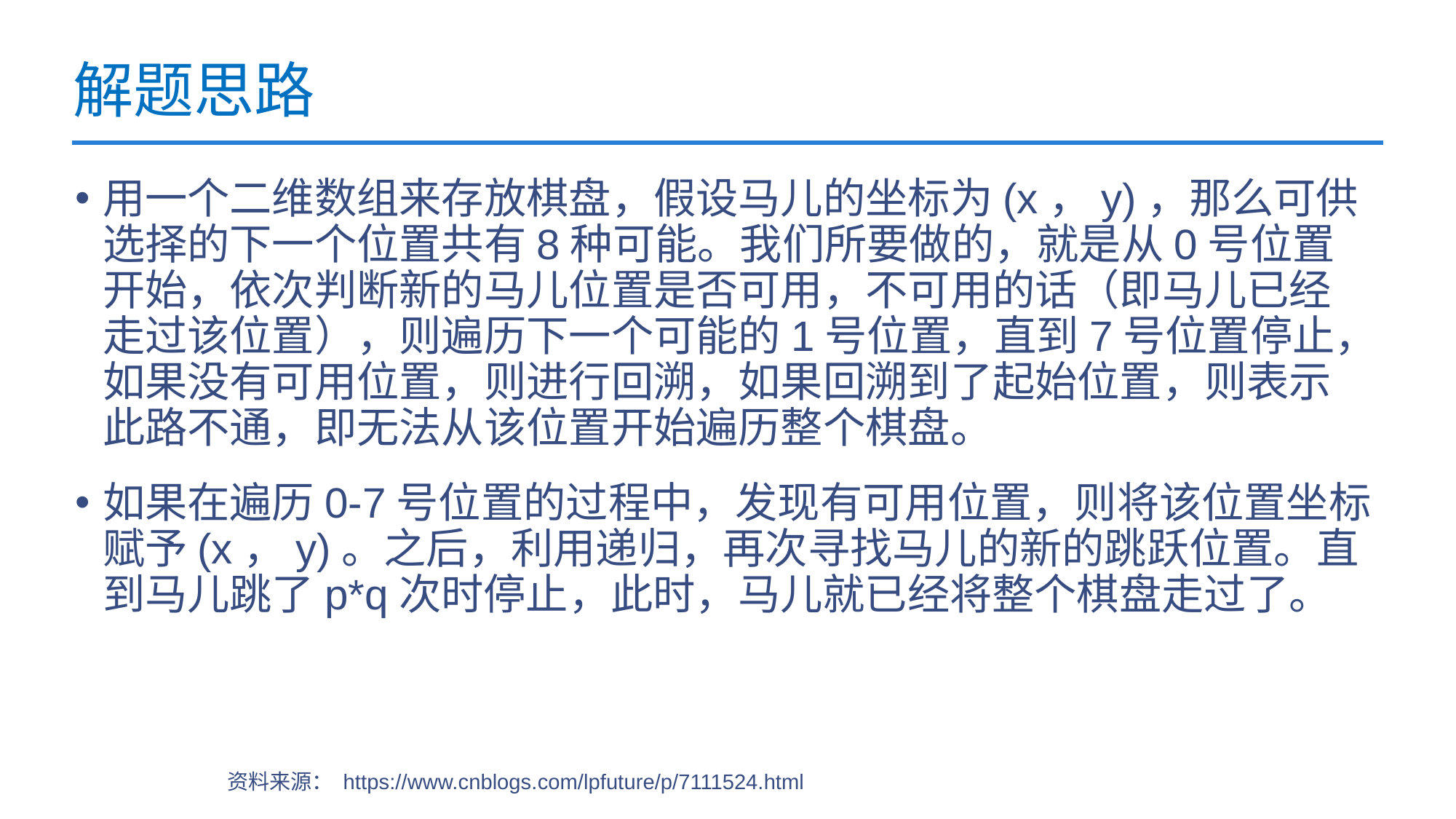

# 解题思路
用一个二维数组来存放棋盘，假设马儿的坐标为(x，y)，那么可供选择的下一个位置共有8种可能。我们所要做的，就是从0号位置开始，依次判断新的马儿位置是否可用，不可用的话（即马儿已经走过该位置），则遍历下一个可能的1号位置，直到7号位置停止，如果没有可用位置，则进行回溯，如果回溯到了起始位置，则表示此路不通，即无法从该位置开始遍历整个棋盘。
如果在遍历0-7号位置的过程中，发现有可用位置，则将该位置坐标赋予(x，y)。之后，利用递归，再次寻找马儿的新的跳跃位置。直到马儿跳了p*q次时停止，此时，马儿就已经将整个棋盘走过了。
资料来源： https://www.cnblogs.com/lpfuture/p/7111524.html